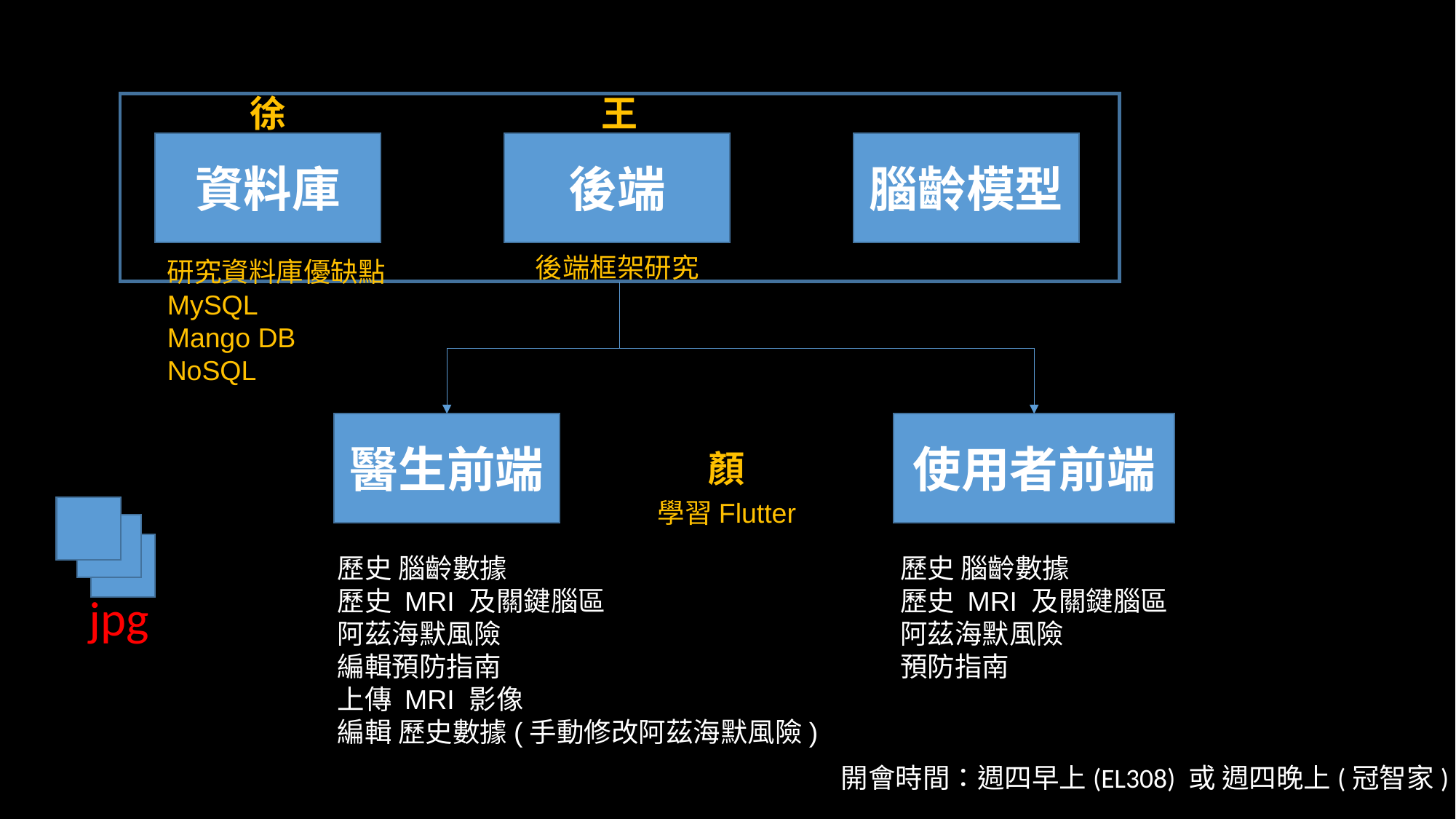

徐
王

資料庫
後端
腦齡模型
後端框架研究
研究資料庫優缺點
MySQL
Mango DB
NoSQL
醫生前端
使用者前端
顏
學習Flutter

歷史 腦齡數據
歷史 MRI 及關鍵腦區
阿茲海默風險
編輯預防指南
上傳 MRI 影像
編輯 歷史數據(手動修改阿茲海默風險)
歷史 腦齡數據
歷史 MRI 及關鍵腦區
阿茲海默風險
預防指南
jpg
nii
開會時間：週四早上(EL308) 或 週四晚上(冠智家)